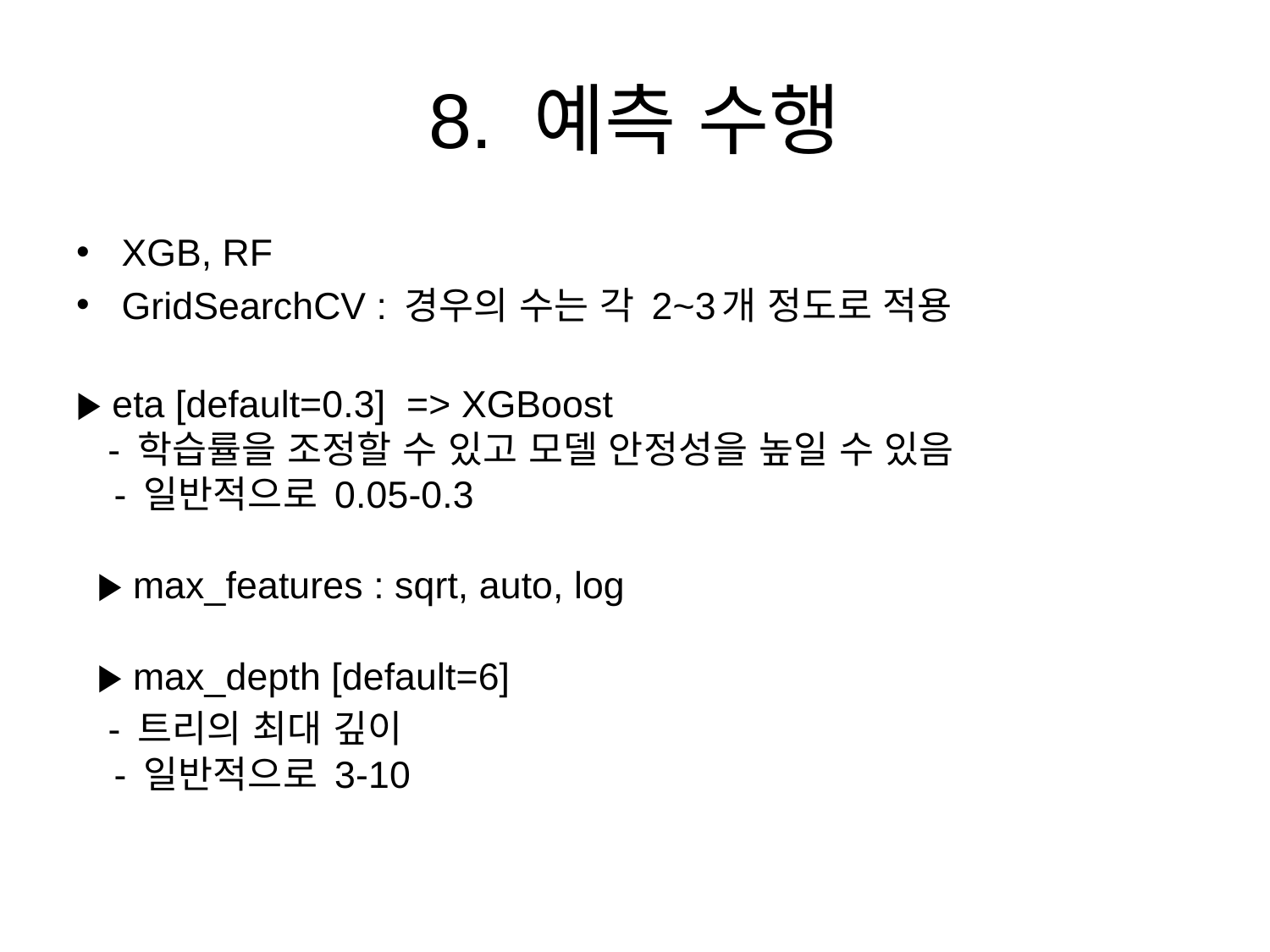

# 8. 예측 수행
XGB, RF
GridSearchCV : 경우의 수는 각 2~3개 정도로 적용
 
▶ eta [default=0.3]  => XGBoost
   - 학습률을 조정할 수 있고 모델 안정성을 높일 수 있음
   - 일반적으로 0.05-0.3
  ▶ max_features : sqrt, auto, log
  ▶ max_depth [default=6]
   - 트리의 최대 깊이
   - 일반적으로 3-10